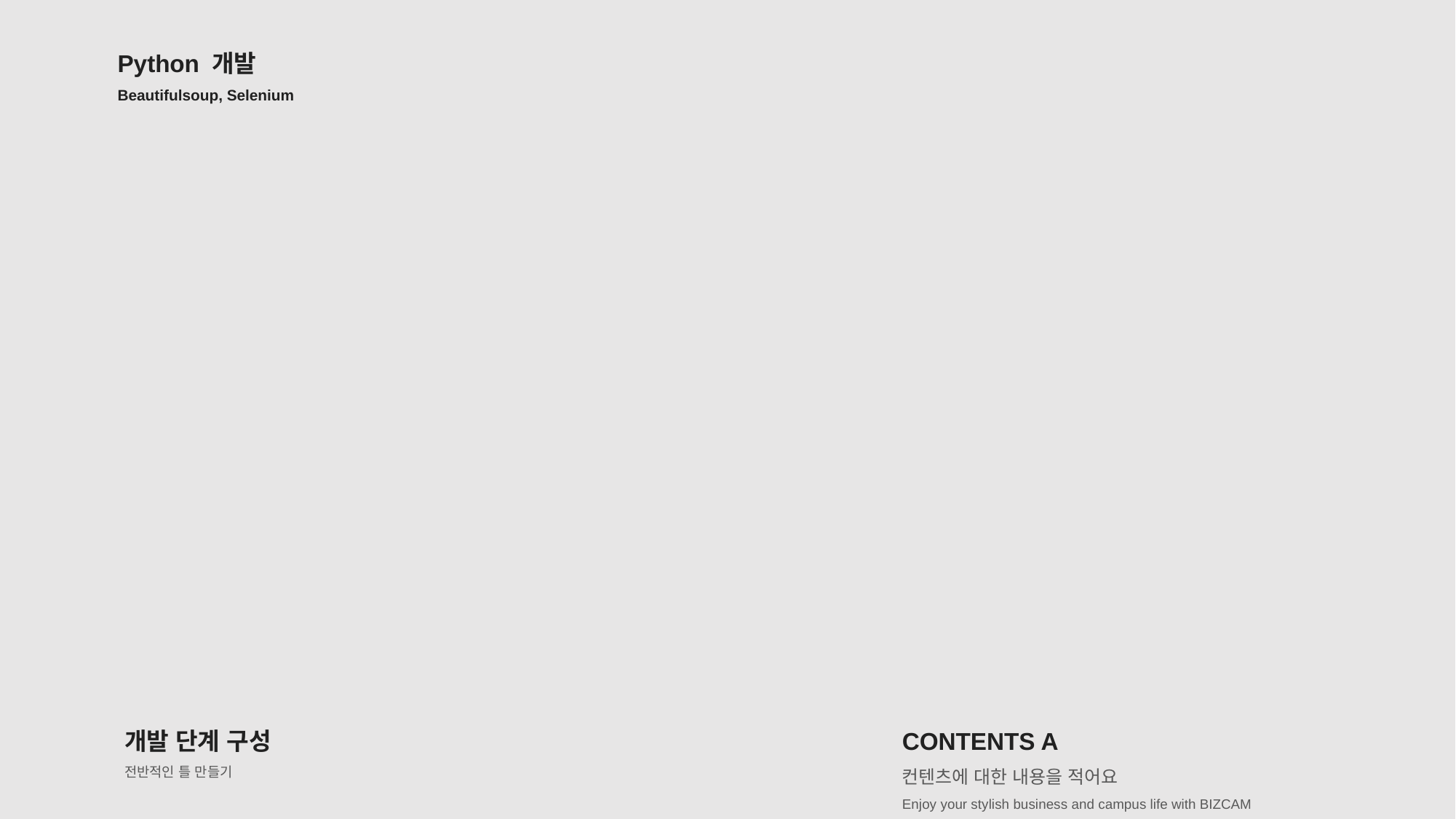

Python 개발
Beautifulsoup, Selenium
CONTENTS A
컨텐츠에 대한 내용을 적어요
Enjoy your stylish business and campus life with BIZCAM
개발 단계 구성
전반적인 틀 만들기